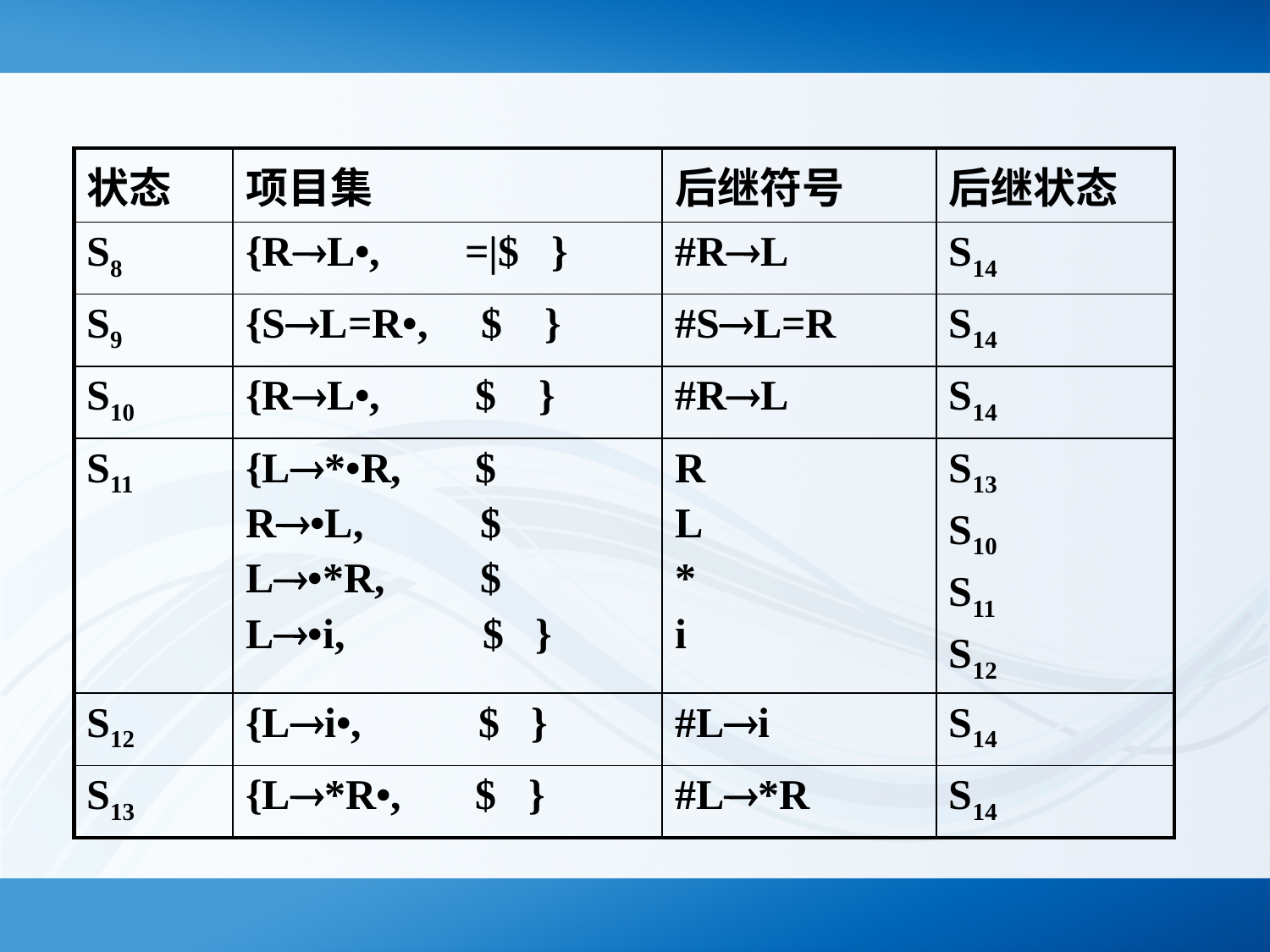

| 状态 | 项目集 | 后继符号 | 后继状态 |
| --- | --- | --- | --- |
| S8 | {R→L•, =|$ } | #R→L | S14 |
| S9 | {S→L=R•, $ } | #S→L=R | S14 |
| S10 | {R→L•, $ } | #R→L | S14 |
| S11 | {L→\*•R, $ R→•L, $ L→•\*R, $ L→•i, $ } | R L \* i | S13 S10 S11 S12 |
| S12 | {L→i•, $ } | #L→i | S14 |
| S13 | {L→\*R•, $ } | #L→\*R | S14 |